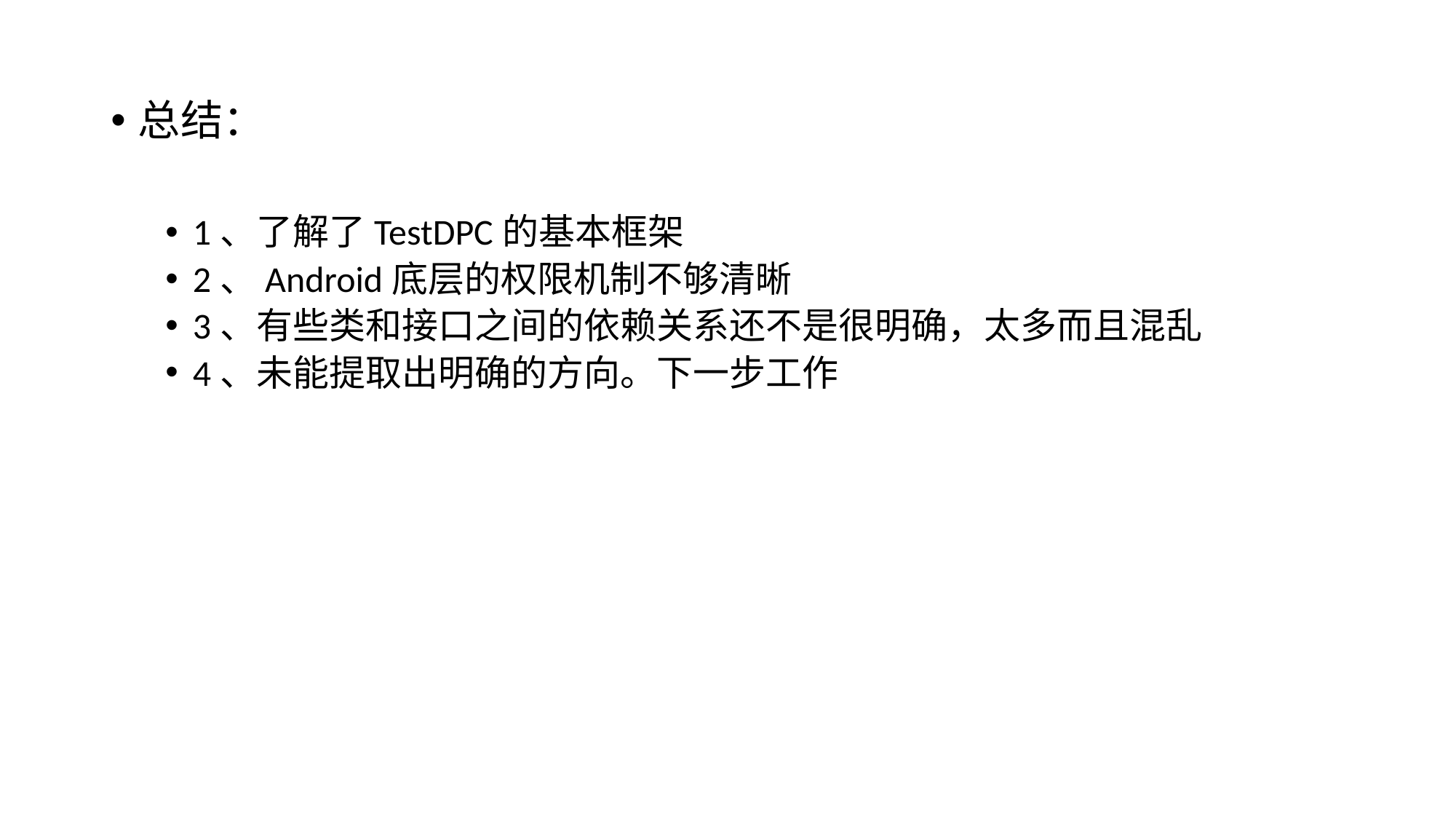

总结：

1、了解了TestDPC的基本框架
2、Android底层的权限机制不够清晰
3、有些类和接口之间的依赖关系还不是很明确，太多而且混乱
4、未能提取出明确的方向。下一步工作